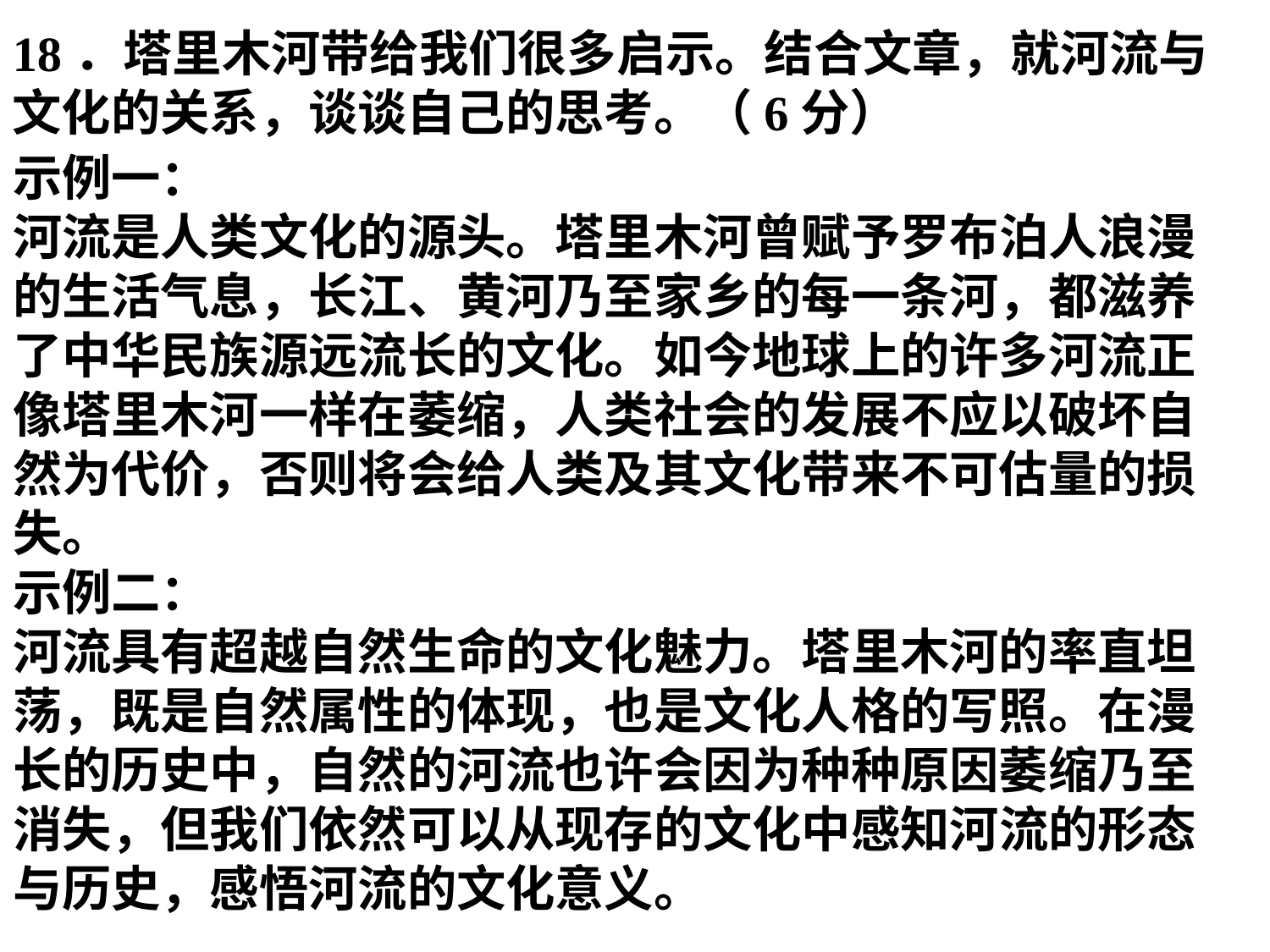

18．塔里木河带给我们很多启示。结合文章，就河流与文化的关系，谈谈自己的思考。（6分）
示例一：
河流是人类文化的源头。塔里木河曾赋予罗布泊人浪漫的生活气息，长江、黄河乃至家乡的每一条河，都滋养了中华民族源远流长的文化。如今地球上的许多河流正像塔里木河一样在萎缩，人类社会的发展不应以破坏自然为代价，否则将会给人类及其文化带来不可估量的损失。
示例二：
河流具有超越自然生命的文化魅力。塔里木河的率直坦荡，既是自然属性的体现，也是文化人格的写照。在漫长的历史中，自然的河流也许会因为种种原因萎缩乃至消失，但我们依然可以从现存的文化中感知河流的形态与历史，感悟河流的文化意义。